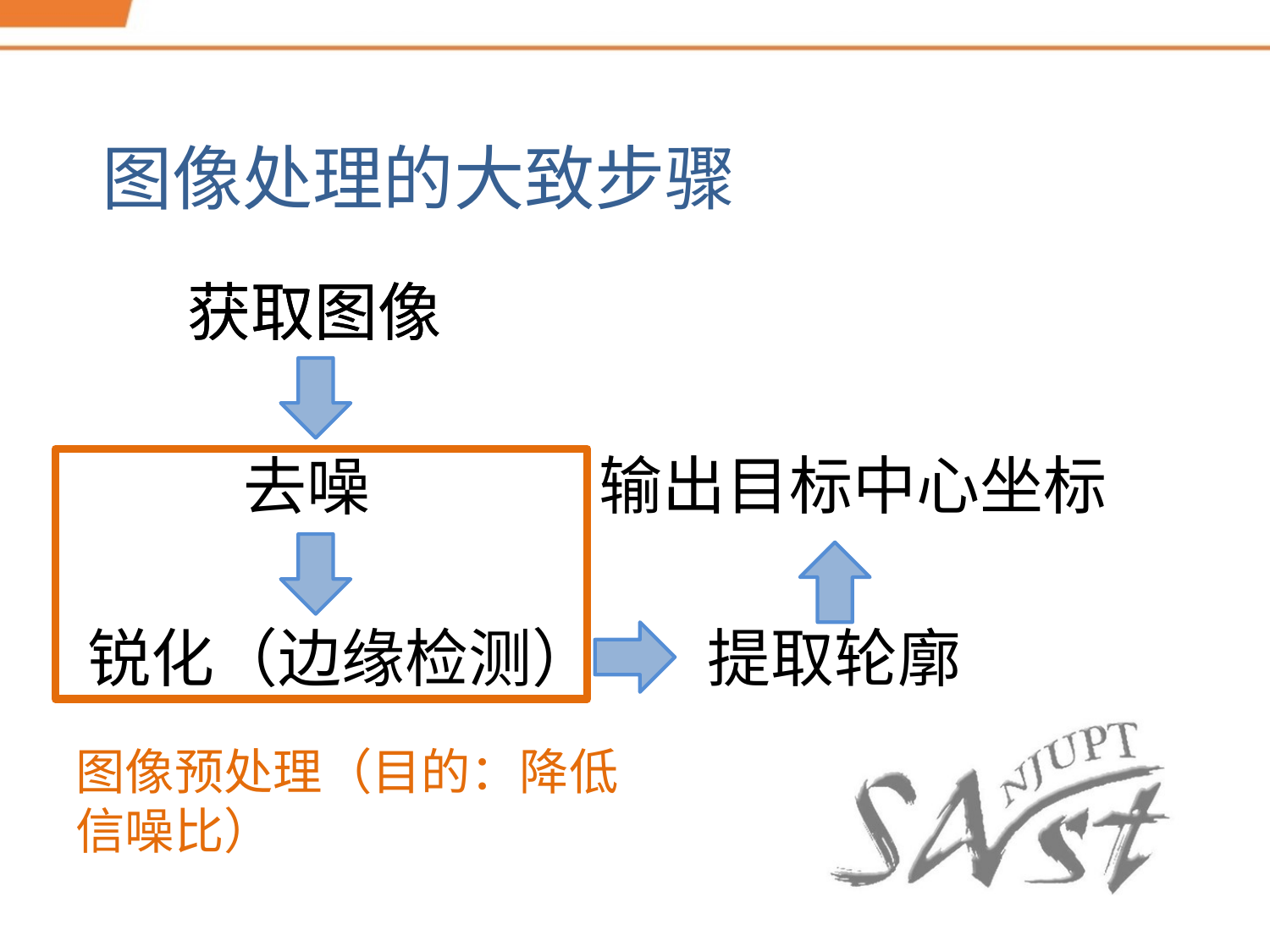

图像处理的大致步骤
获取图像
获取图像

输出目标中心坐标
去噪

锐化（边缘检测）
提取轮廓

图像预处理（目的：降低信噪比）